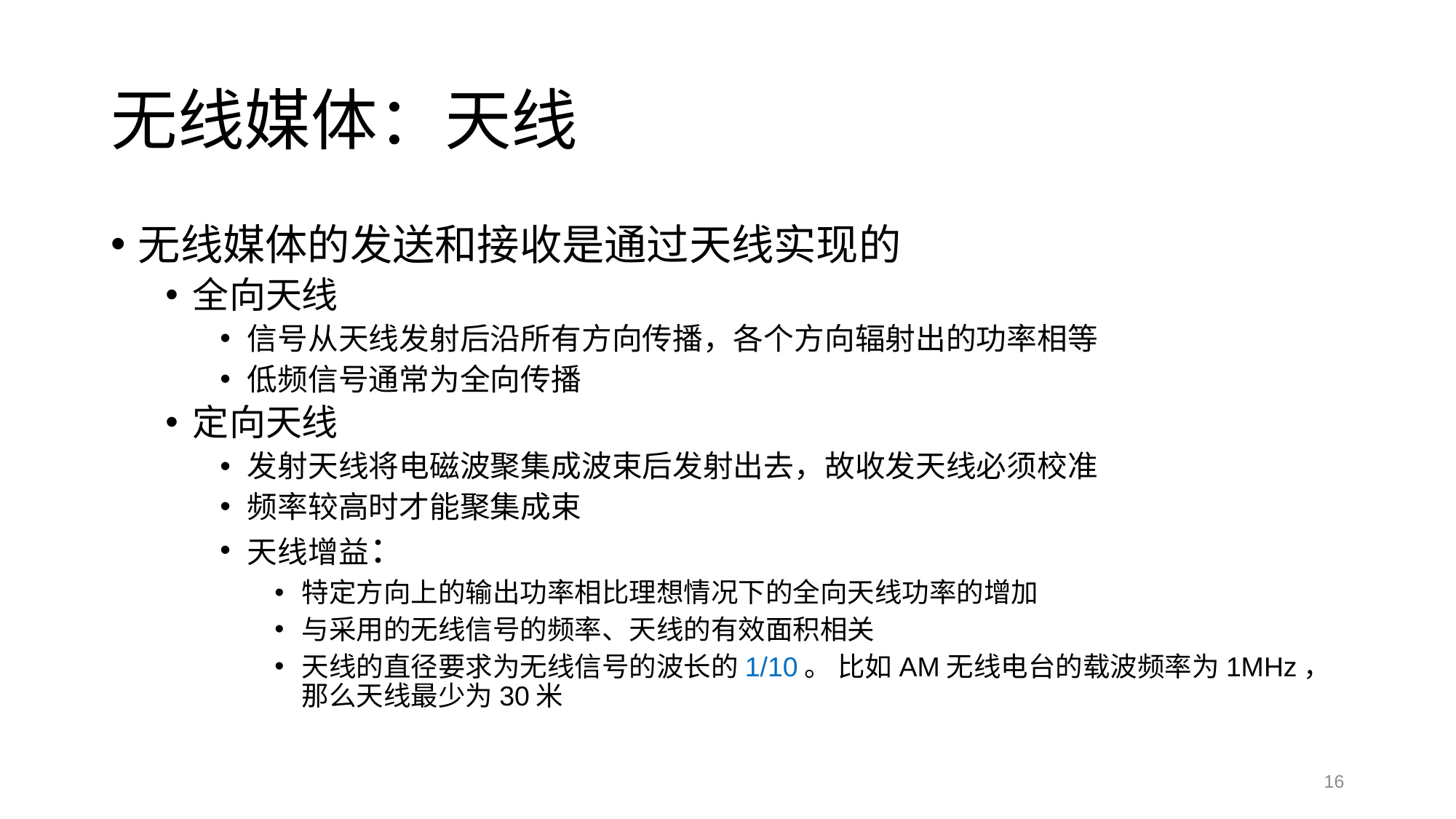

# 无线媒体：天线
无线媒体的发送和接收是通过天线实现的
全向天线
信号从天线发射后沿所有方向传播，各个方向辐射出的功率相等
低频信号通常为全向传播
定向天线
发射天线将电磁波聚集成波束后发射出去，故收发天线必须校准
频率较高时才能聚集成束
天线增益：
特定方向上的输出功率相比理想情况下的全向天线功率的增加
与采用的无线信号的频率、天线的有效面积相关
天线的直径要求为无线信号的波长的1/10。 比如AM无线电台的载波频率为1MHz，那么天线最少为30米
16